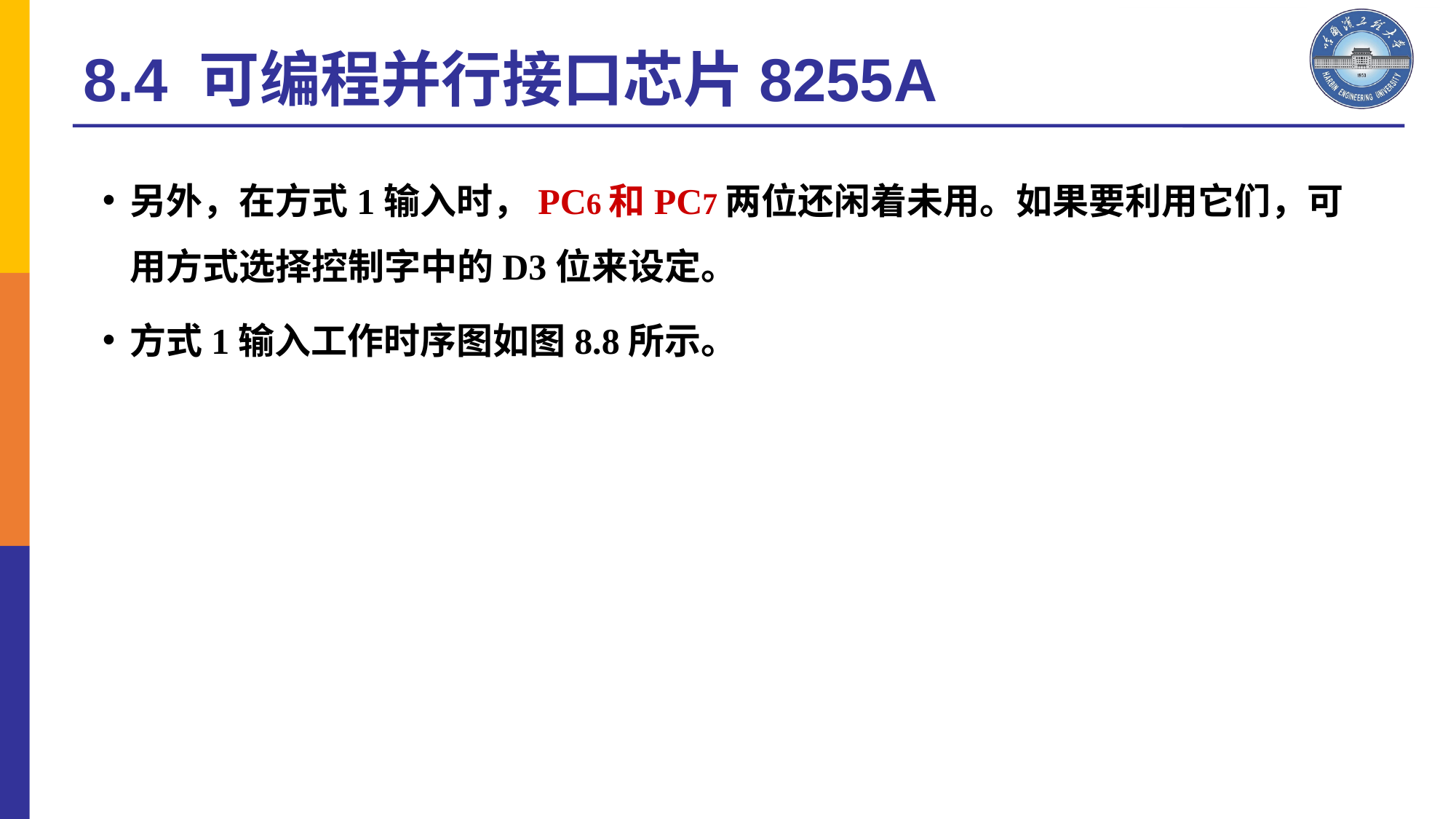

8.4 可编程并行接口芯片8255A
另外，在方式1输入时，PC6和PC7两位还闲着未用。如果要利用它们，可用方式选择控制字中的D3位来设定。
方式1输入工作时序图如图8.8所示。